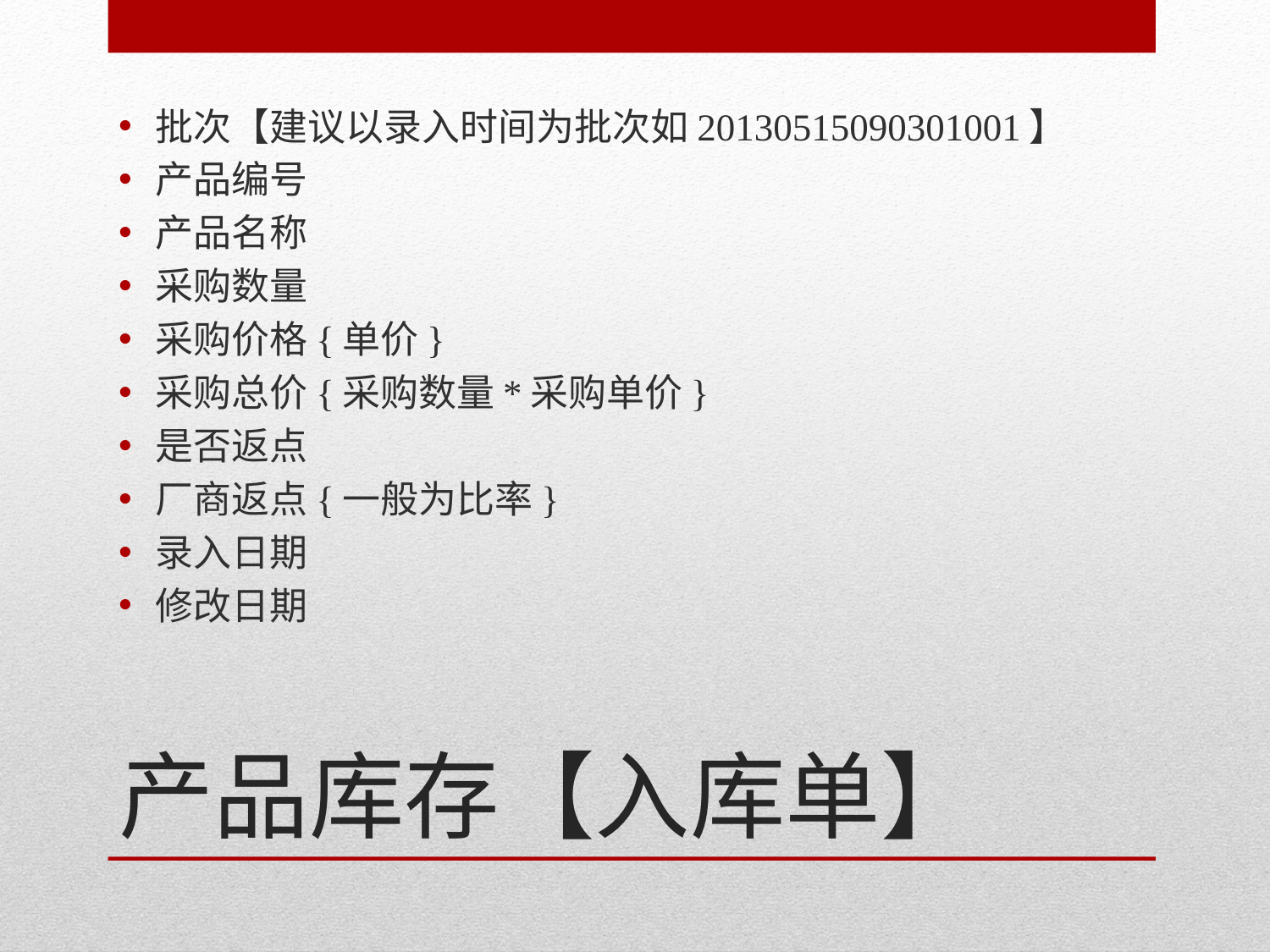

批次【建议以录入时间为批次如20130515090301001】
产品编号
产品名称
采购数量
采购价格{单价}
采购总价{采购数量*采购单价}
是否返点
厂商返点{一般为比率}
录入日期
修改日期
# 产品库存【入库单】